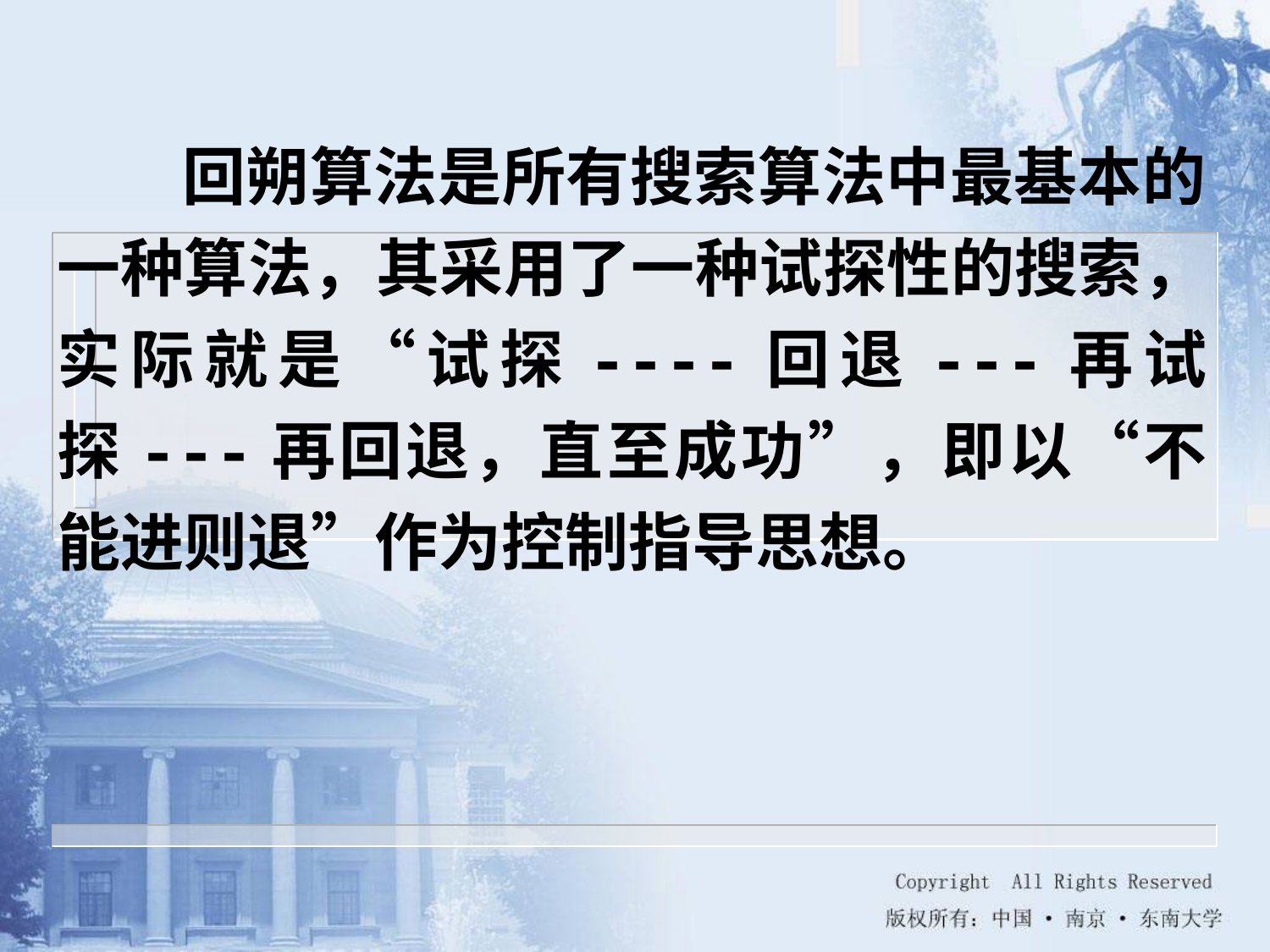

回朔算法是所有搜索算法中最基本的一种算法，其采用了一种试探性的搜索，实际就是“试探----回退---再试探---再回退，直至成功”，即以“不能进则退”作为控制指导思想。